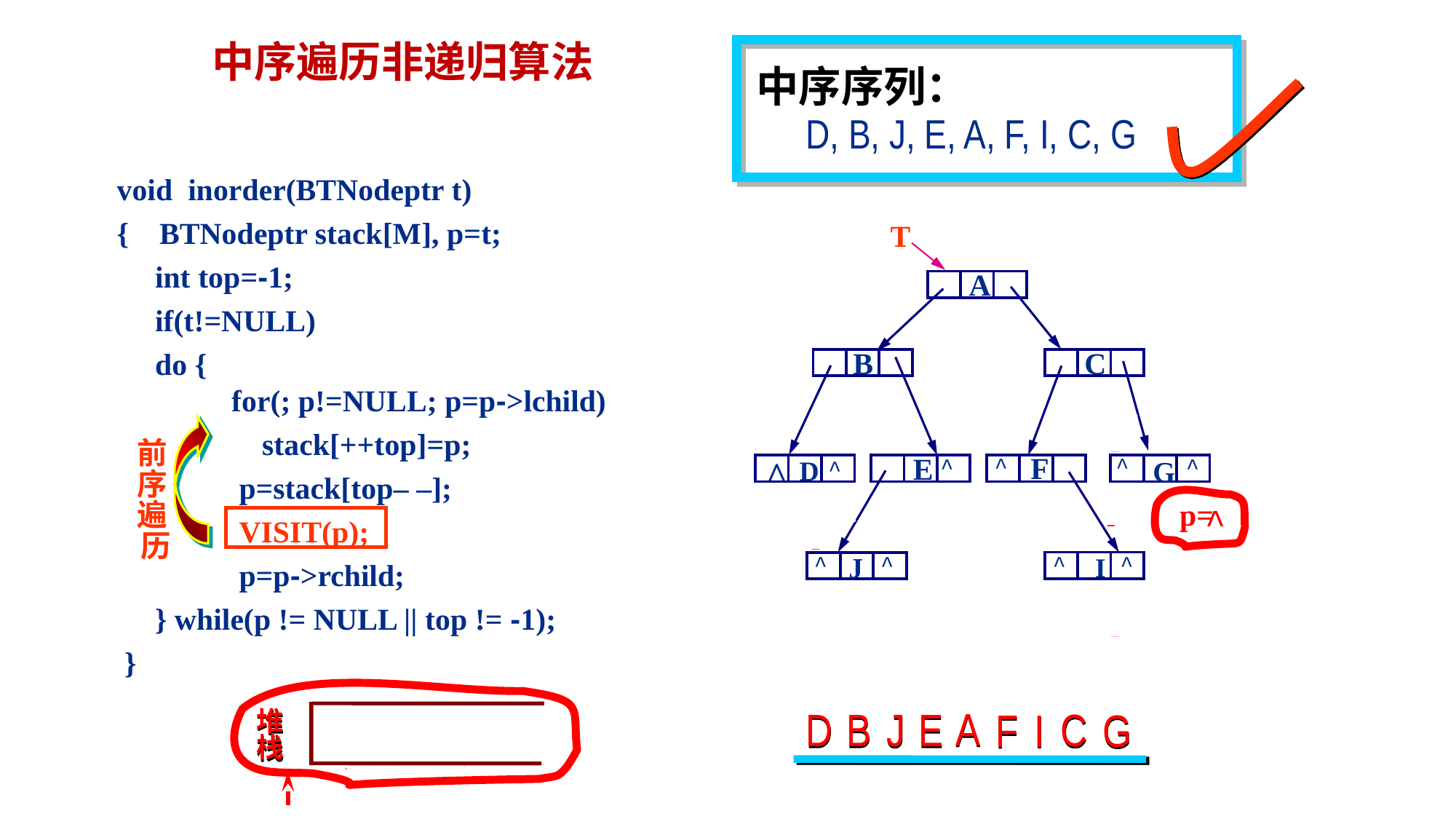

中序遍历非递归算法

中序序列：
  D, B, J, E, A, F, I, C, G

void  inorder(BTNodeptr t)
{    BTNodeptr stack[M], p=t;
     int top=-1;
     if(t!=NULL)
     do {
               for(; p!=NULL; p=p->lchild)
                   stack[++top]=p;
                p=stack[top– –];
                VISIT(p);
                p=p->rchild;
     } while(p != NULL || top != -1);
 }
T

A

B
C

F
E
^
^
^
^
^
G
D
^

^
^
^
^
J
I

p

p

p

p
p

p

p

p

p

p
p

p

p

p

p=
^

p=
^

p

p

p=
^

前
序
遍
 历

p=
^

p=
^

p=
^

p

p

p=
^

p=
^

p=
^

p=
^

A
D
B
J
E
C
I
F
G

堆
栈

&A
&J
&E
&F
&B
&D
&C
&G

&I